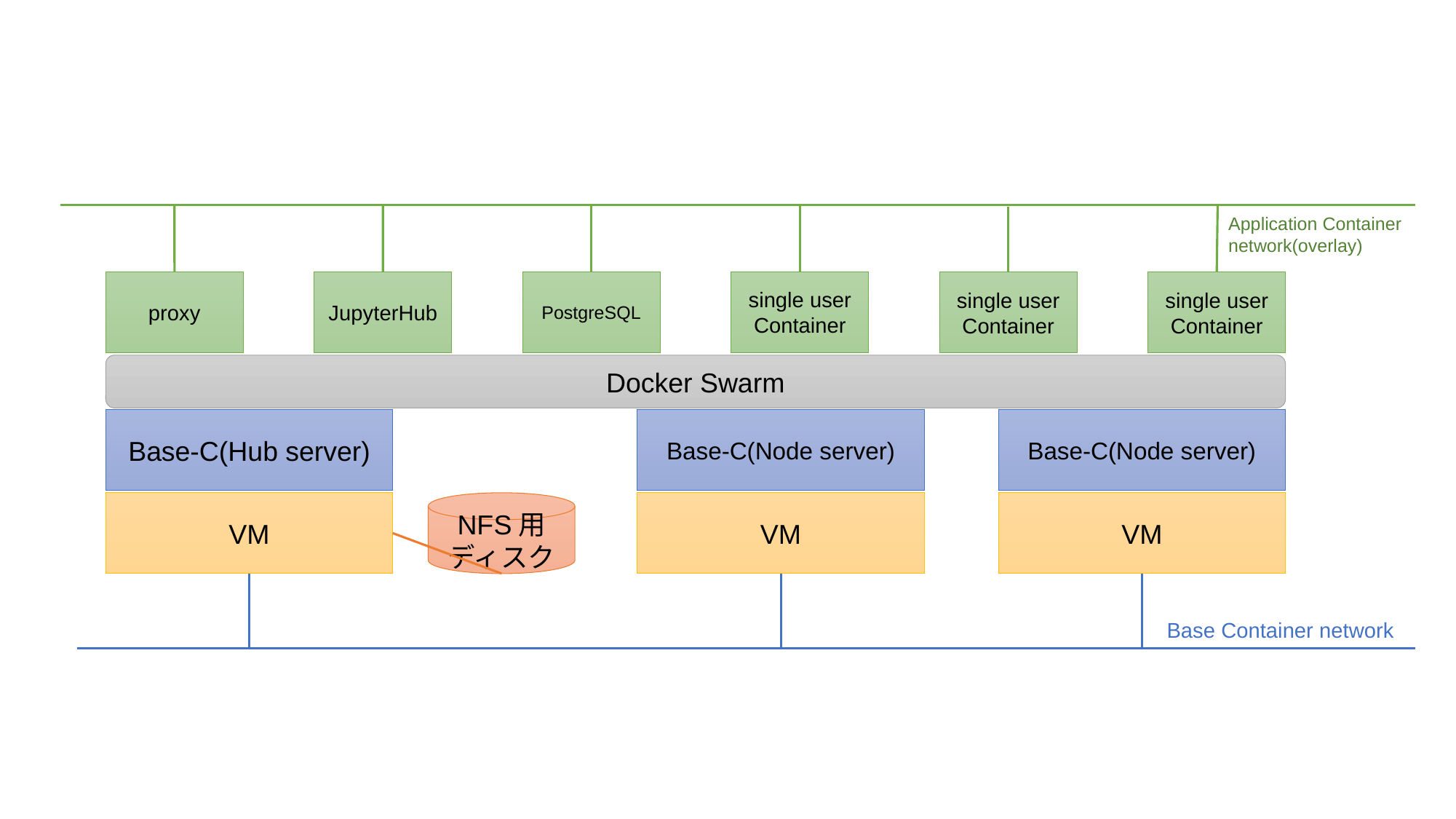

Application Container  network(overlay)
PostgreSQL
single user Container
Base-C(Node server)
VM
proxy
JupyterHub
Base-C(Hub server)
VM
single user Container
single user Container
Base-C(Node server)
VM
Docker Swarm
NFS用ディスク
Base Container network